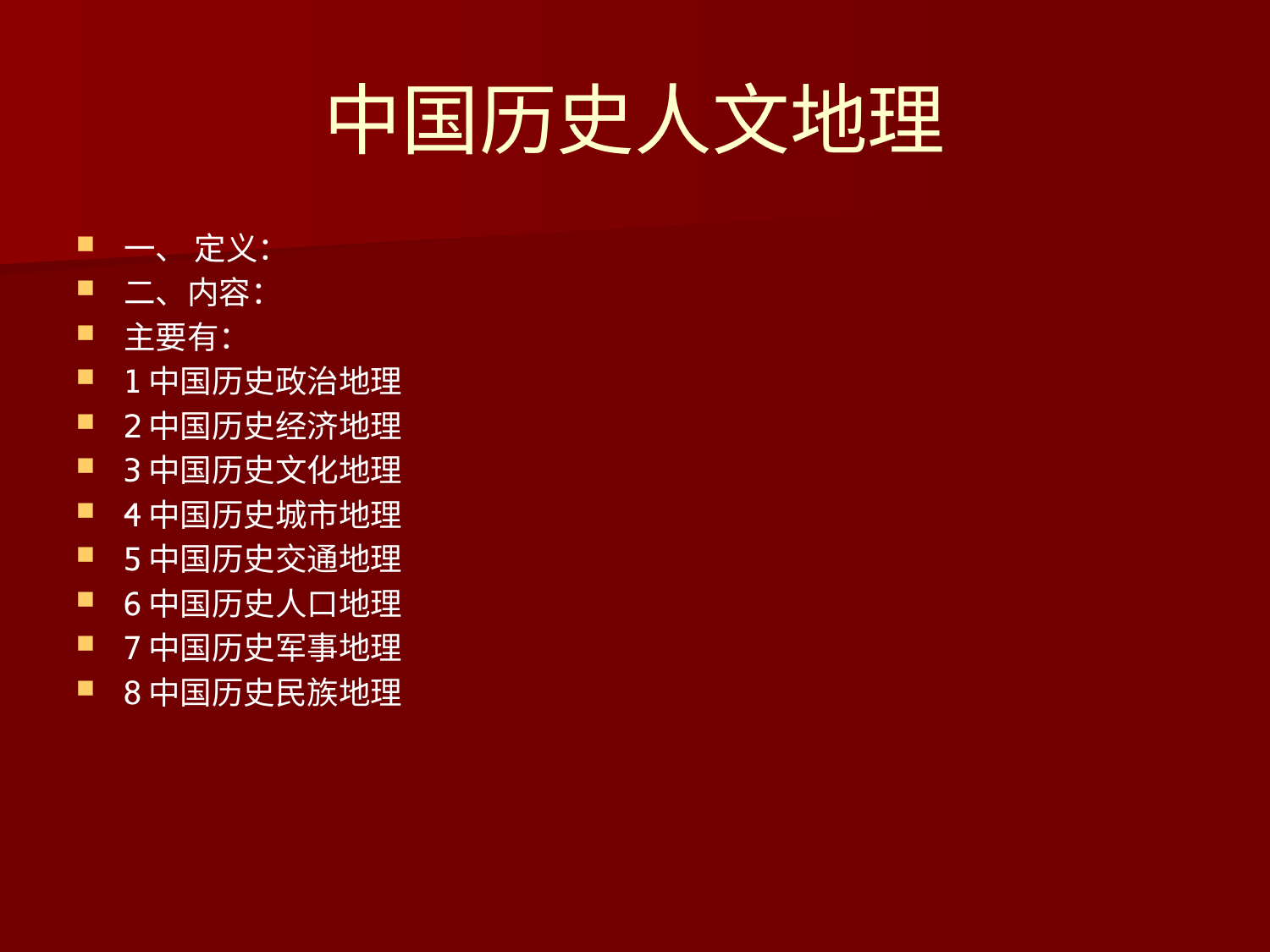

# 中国历史人文地理
一、 定义：
二、内容：
主要有：
1中国历史政治地理
2中国历史经济地理
3中国历史文化地理
4中国历史城市地理
5中国历史交通地理
6中国历史人口地理
7中国历史军事地理
8中国历史民族地理